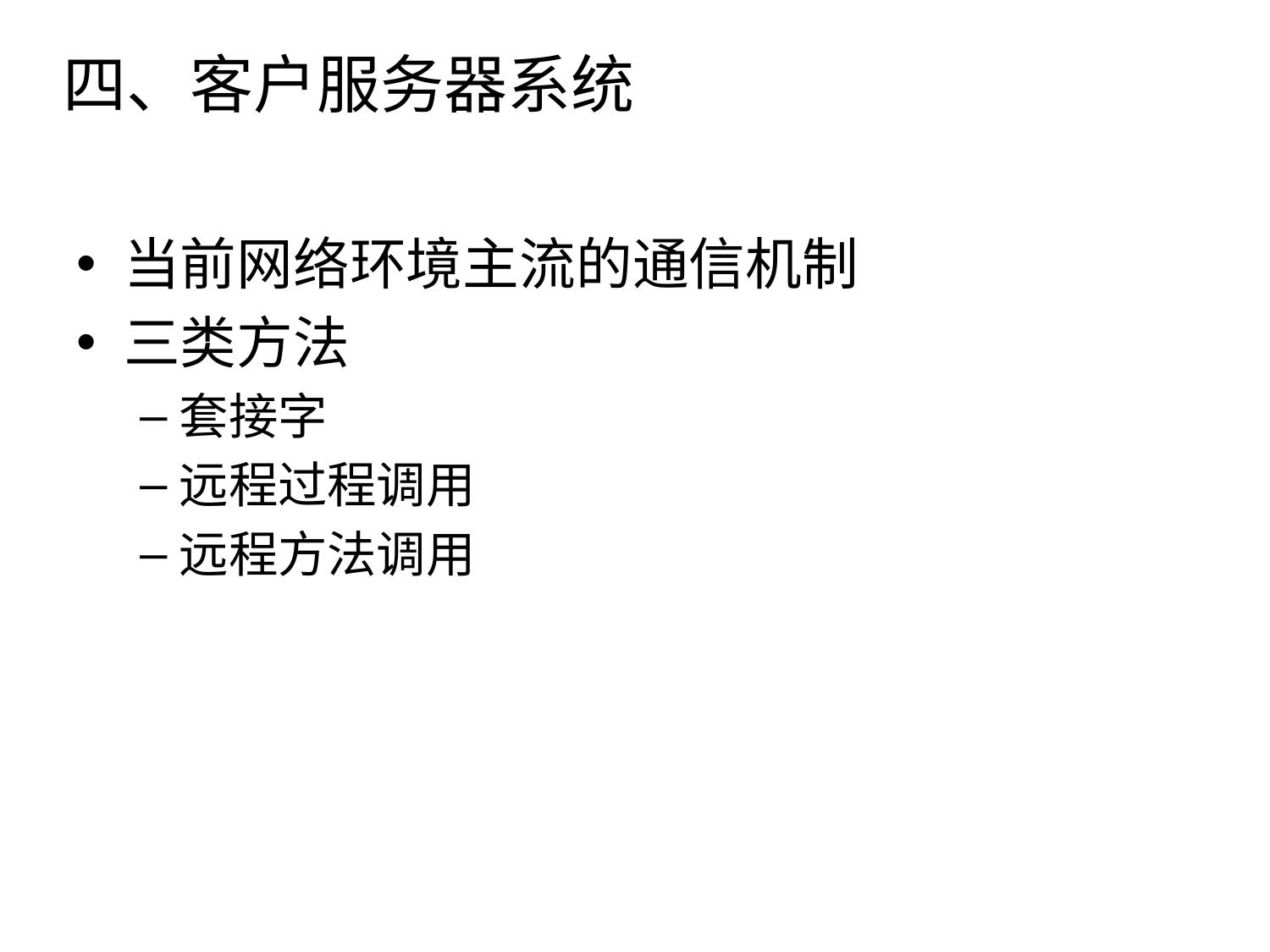

四、客户服务器系统
当前网络环境主流的通信机制
三类方法
套接字
远程过程调用
远程方法调用